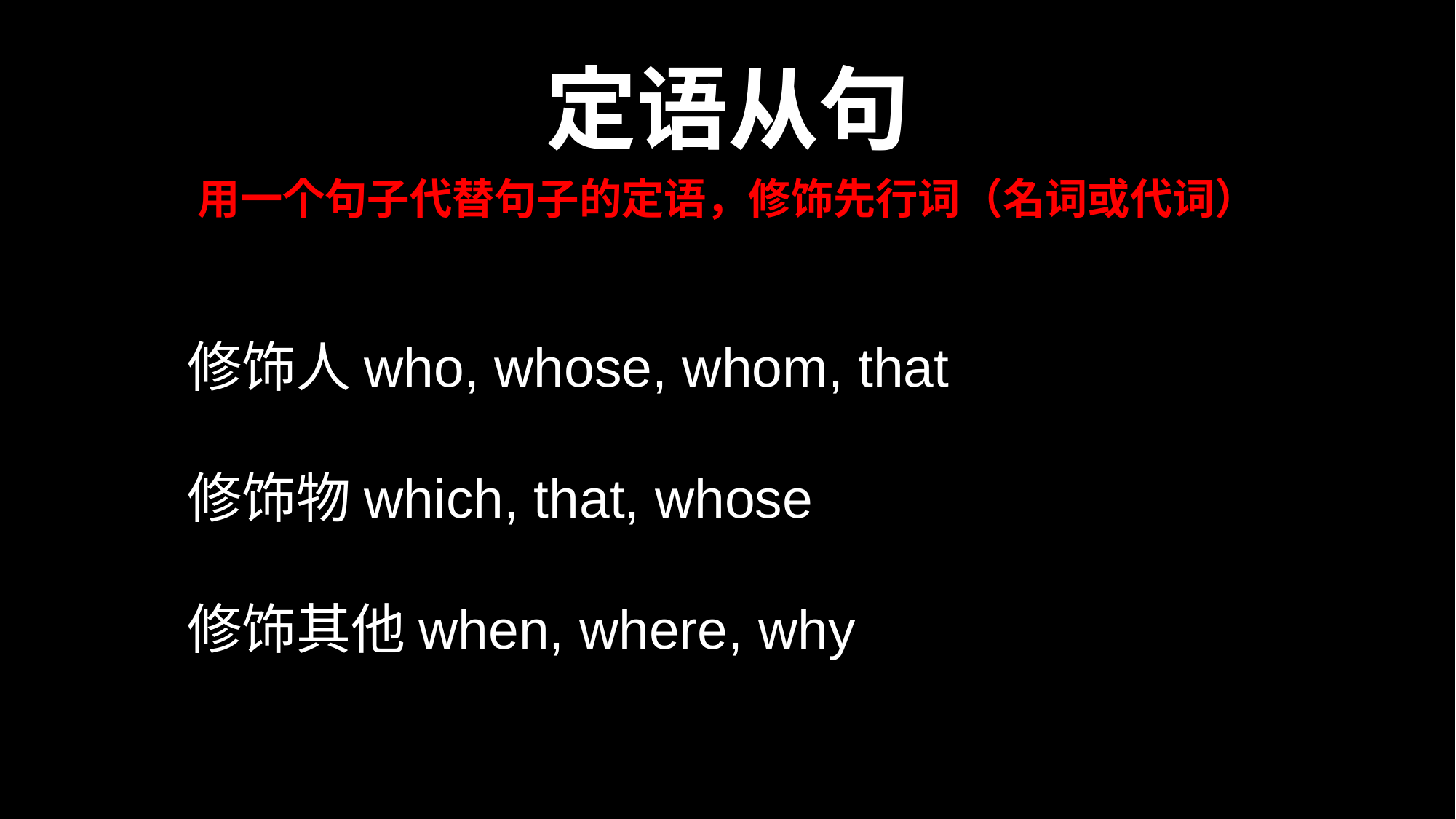

定语从句
用一个句子代替句子的定语，修饰先行词（名词或代词）
修饰人who, whose, whom, that

修饰物which, that, whose

修饰其他when, where, why